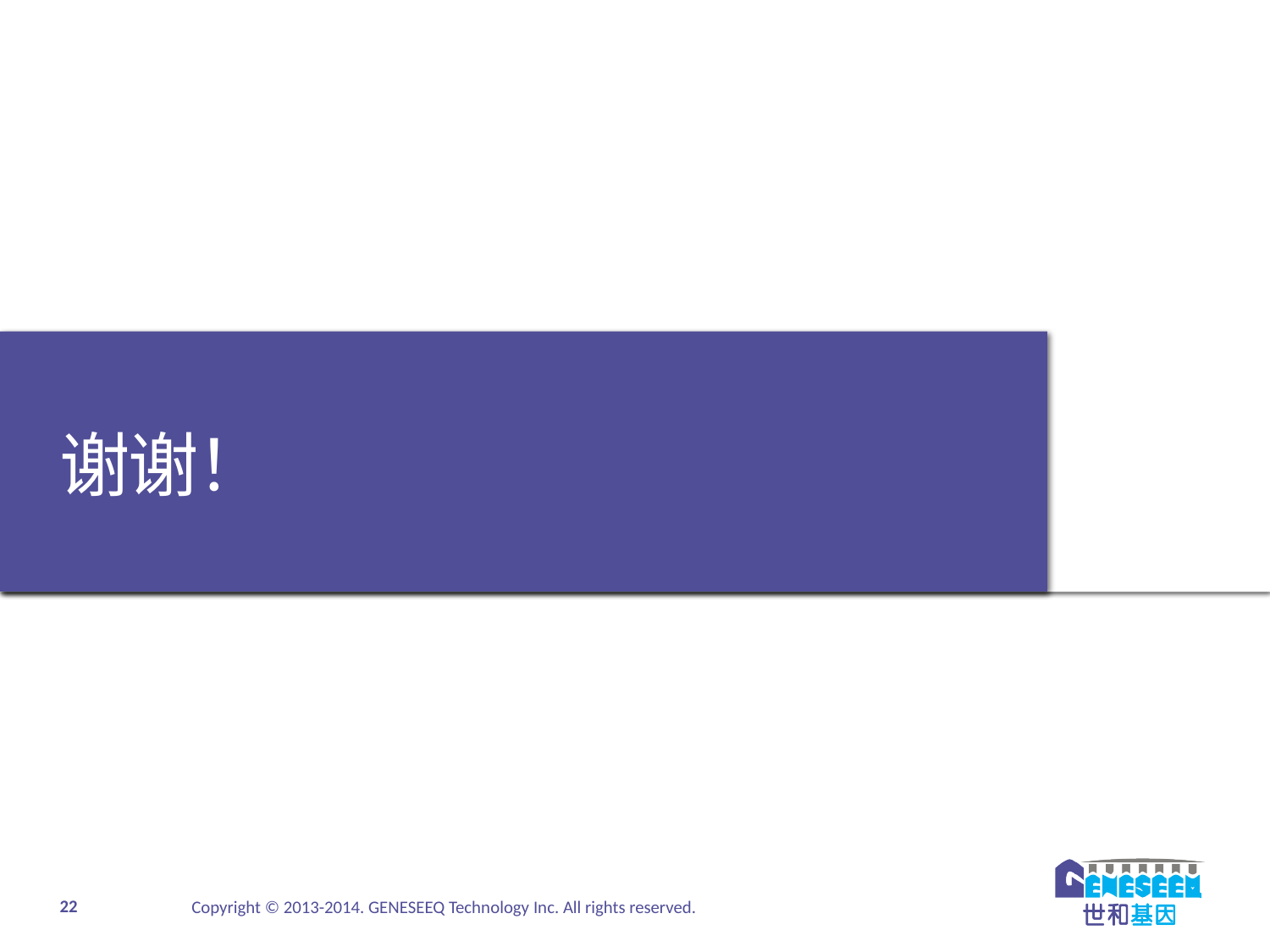

谢谢！
Copyright © 2013-2014. GENESEEQ Technology Inc. All rights reserved.
22